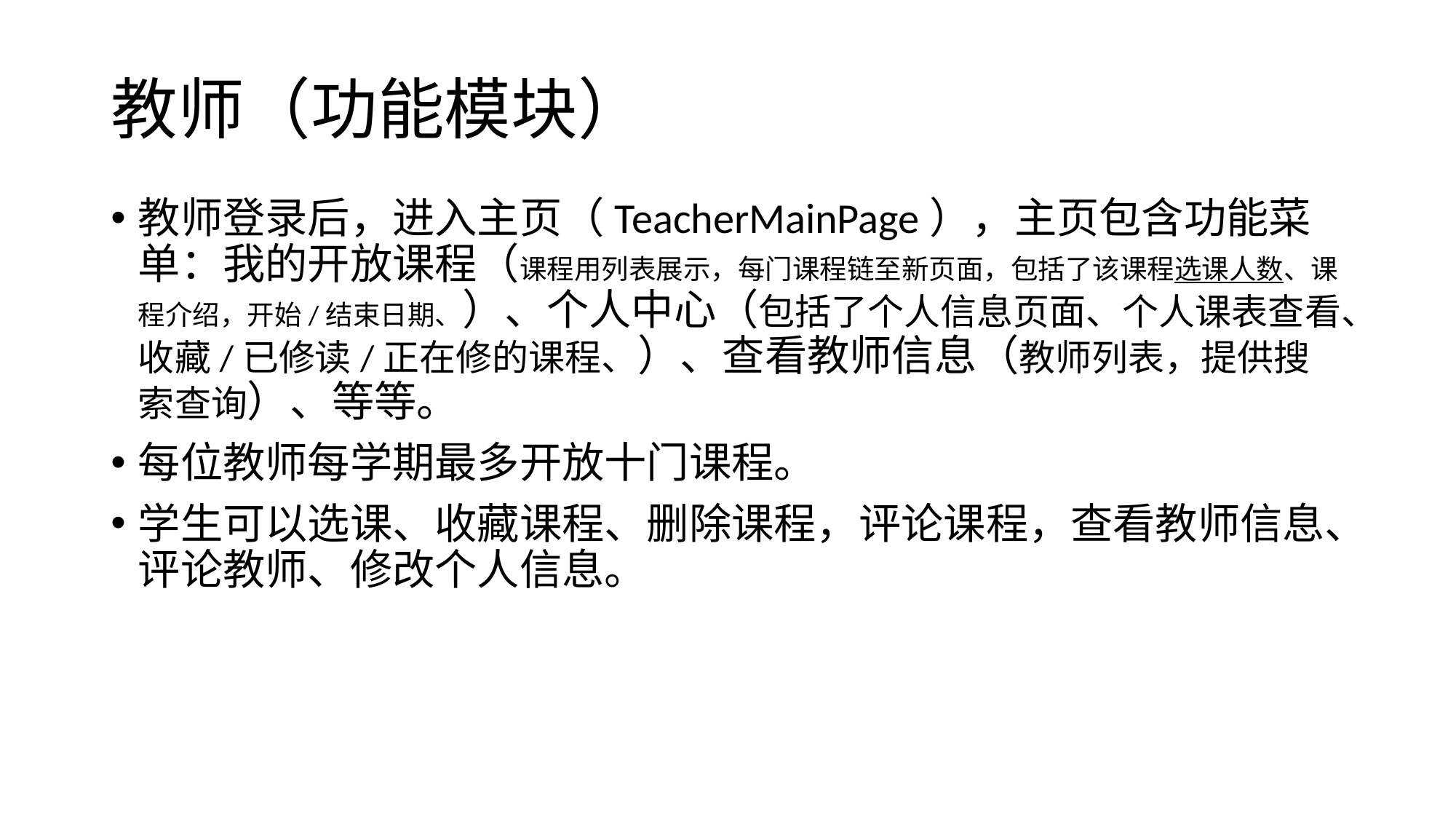

# 教师（功能模块）
教师登录后，进入主页（TeacherMainPage），主页包含功能菜单：我的开放课程（课程用列表展示，每门课程链至新页面，包括了该课程选课人数、课程介绍，开始/结束日期、）、个人中心（包括了个人信息页面、个人课表查看、收藏/已修读/正在修的课程、）、查看教师信息（教师列表，提供搜索查询）、等等。
每位教师每学期最多开放十门课程。
学生可以选课、收藏课程、删除课程，评论课程，查看教师信息、评论教师、修改个人信息。